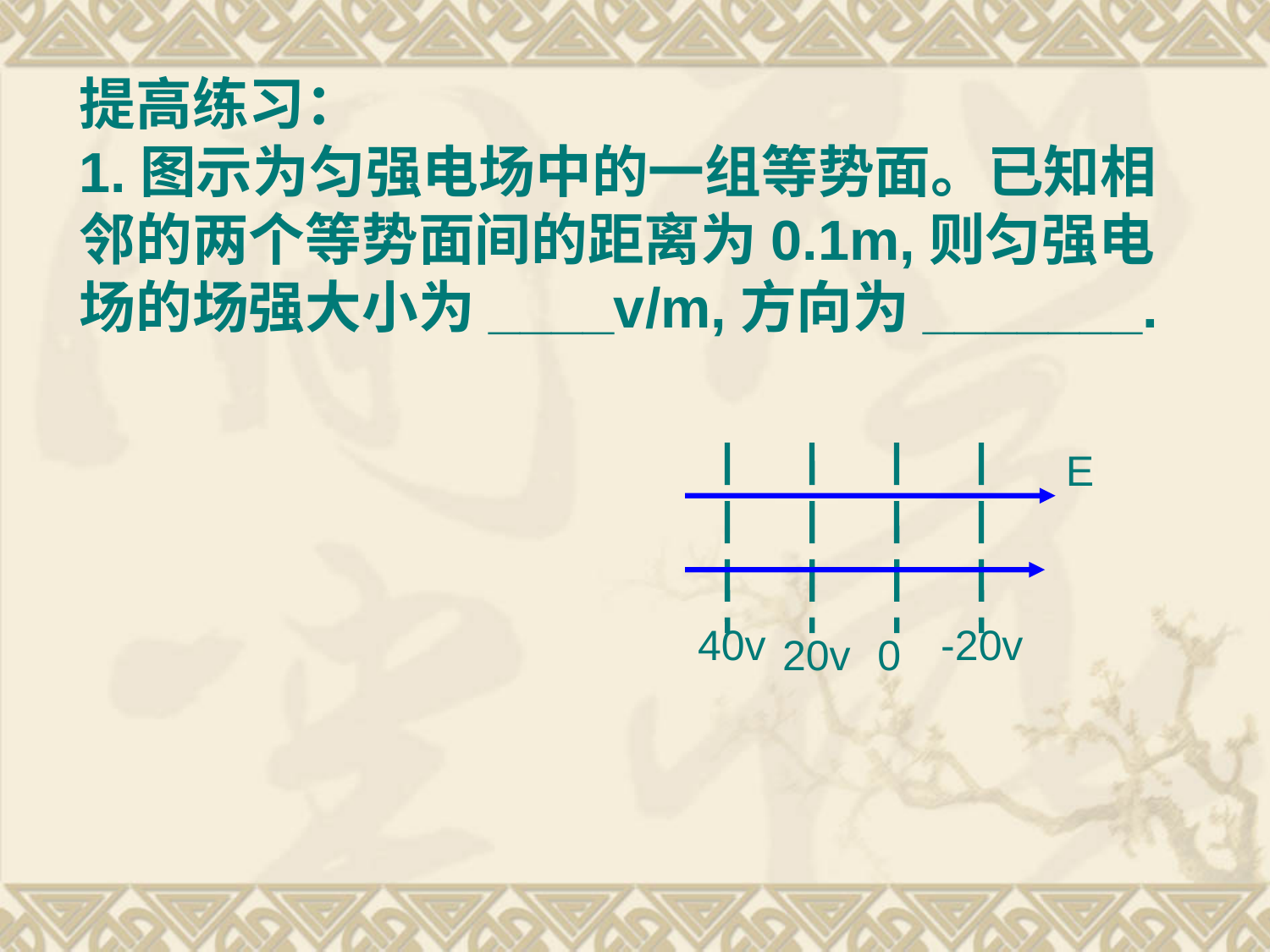

提高练习：
1.图示为匀强电场中的一组等势面。已知相
邻的两个等势面间的距离为0.1m,则匀强电
场的场强大小为____v/m,方向为_______.

E

40v
-20v
20v
0